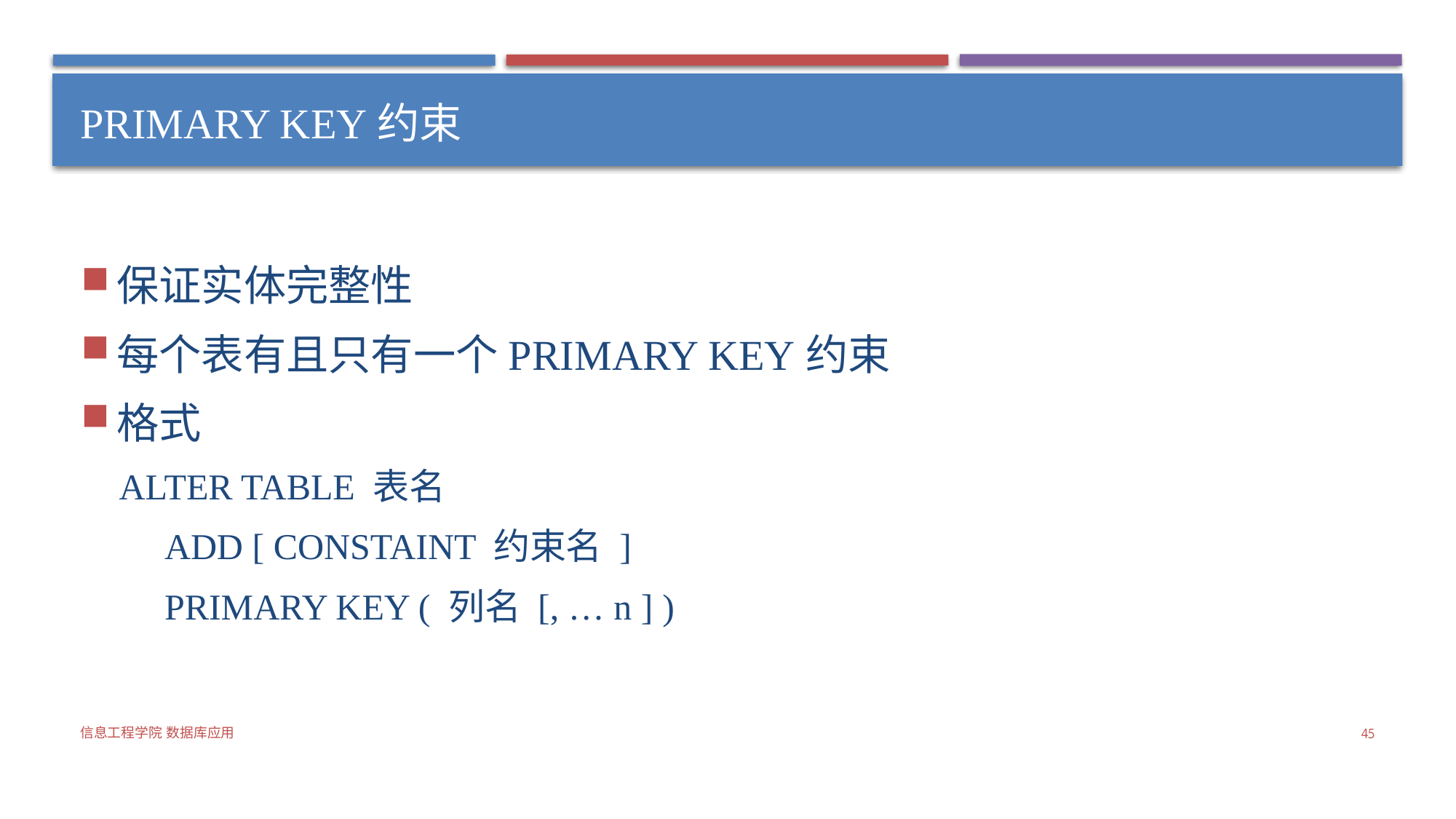

# PRIMARY KEY约束
保证实体完整性
每个表有且只有一个PRIMARY KEY约束
格式
ALTER TABLE 表名
     ADD [ CONSTAINT 约束名 ]
     PRIMARY KEY ( 列名 [, … n ] )
信息工程学院 数据库应用
45